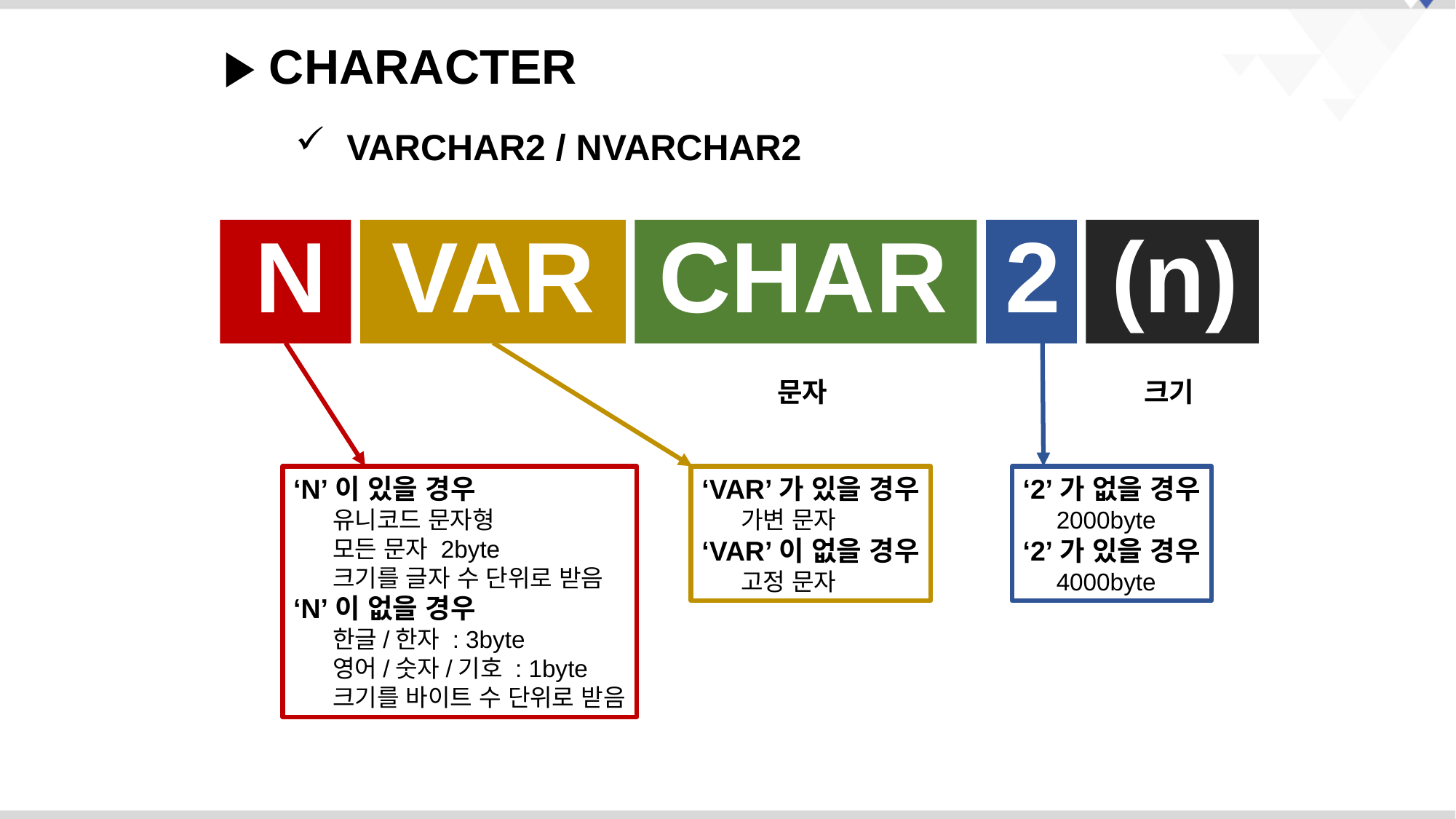

▶ CHARACTER
 VARCHAR2 / NVARCHAR2
| N | VAR | CHAR | 2 | (n) |
| --- | --- | --- | --- | --- |

문자
크기
‘N’이 있을 경우
     유니코드 문자형
     모든 문자 2byte
     크기를 글자 수 단위로 받음
‘N’이 없을 경우
     한글/한자 : 3byte
     영어/숫자/기호 : 1byte
     크기를 바이트 수 단위로 받음
‘VAR’가 있을 경우
     가변 문자
‘VAR’이 없을 경우
     고정 문자
‘2’가 없을 경우
     2000byte
‘2’가 있을 경우
     4000byte